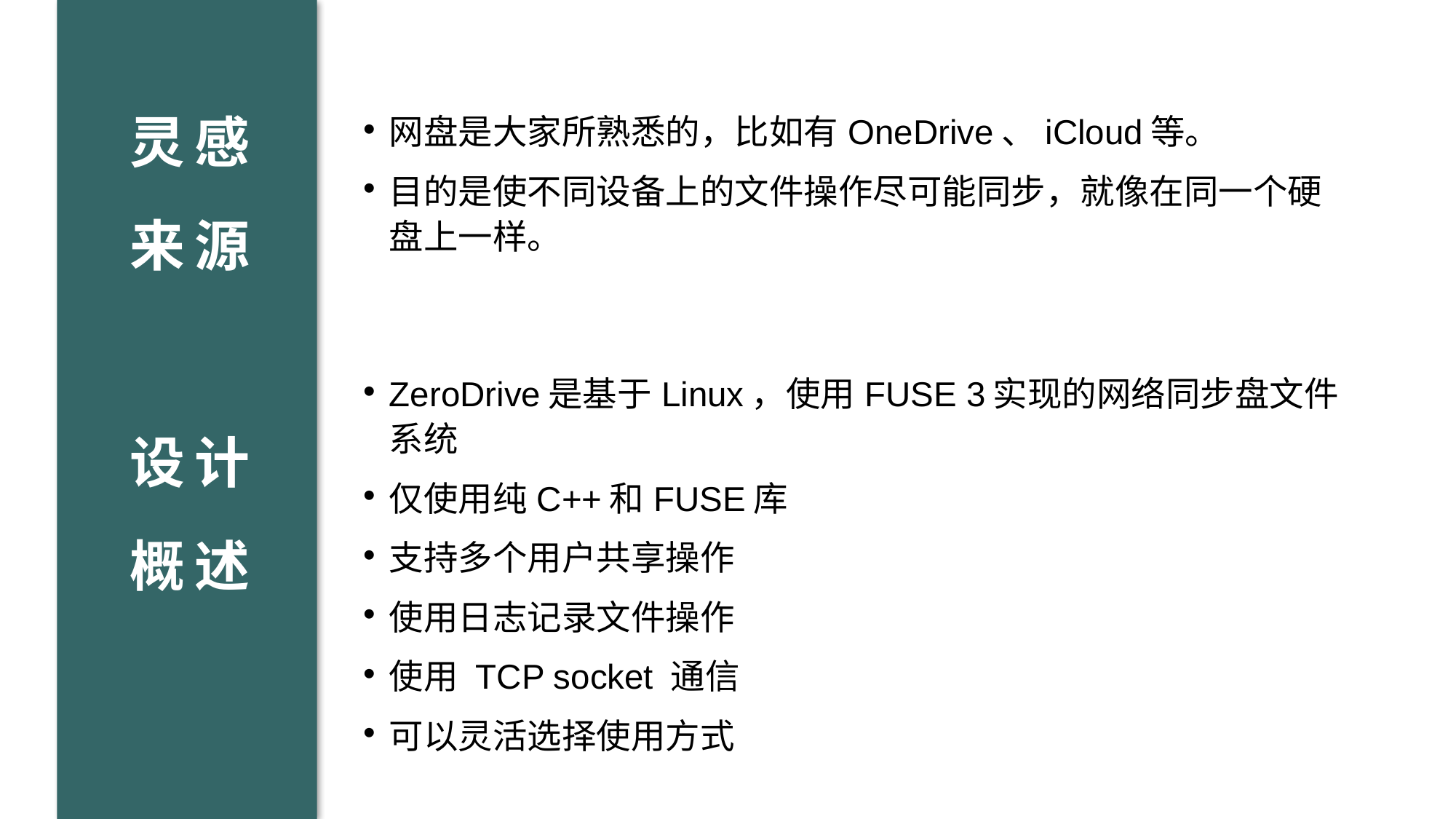

网盘是大家所熟悉的，比如有OneDrive、iCloud等。
目的是使不同设备上的文件操作尽可能同步，就像在同一个硬盘上一样。

ZeroDrive是基于Linux，使用FUSE 3实现的网络同步盘文件系统
仅使用纯C++和FUSE库
支持多个用户共享操作
使用日志记录文件操作
使用 TCP socket 通信
可以灵活选择使用方式

灵感
来源
设计
概述